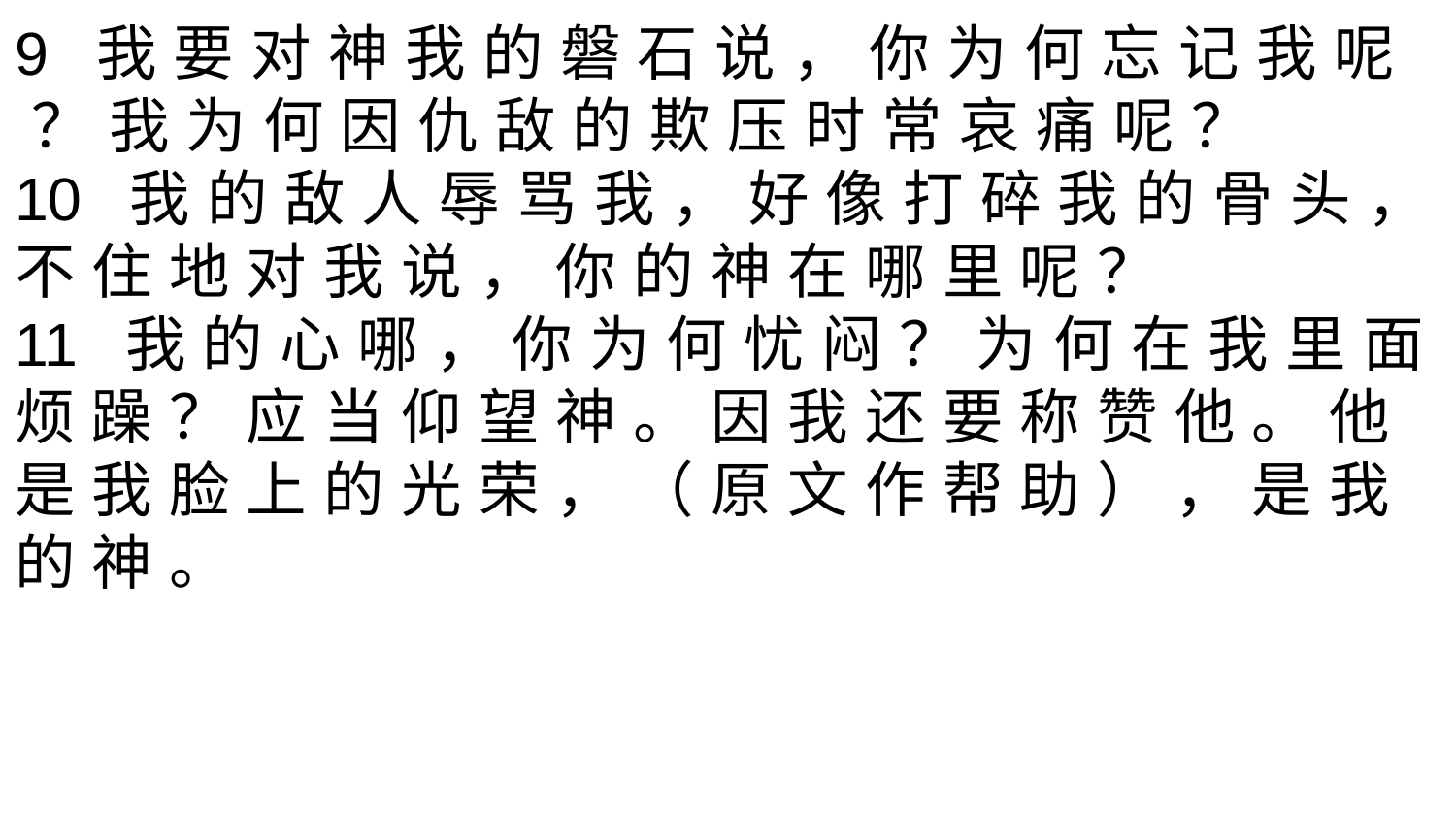

9  我 要 对 神 我 的 磐 石 说 ， 你 为 何 忘 记 我 呢 ？ 我 为 何 因 仇 敌 的 欺 压 时 常 哀 痛 呢 ？
10  我 的 敌 人 辱 骂 我 ， 好 像 打 碎 我 的 骨 头 ， 不 住 地 对 我 说 ， 你 的 神 在 哪 里 呢 ？
11  我 的 心 哪 ， 你 为 何 忧 闷 ？ 为 何 在 我 里 面 烦 躁 ？ 应 当 仰 望 神 。 因 我 还 要 称 赞 他 。 他 是 我 脸 上 的 光 荣 ， （ 原 文 作 帮 助 ） ， 是 我 的 神 。